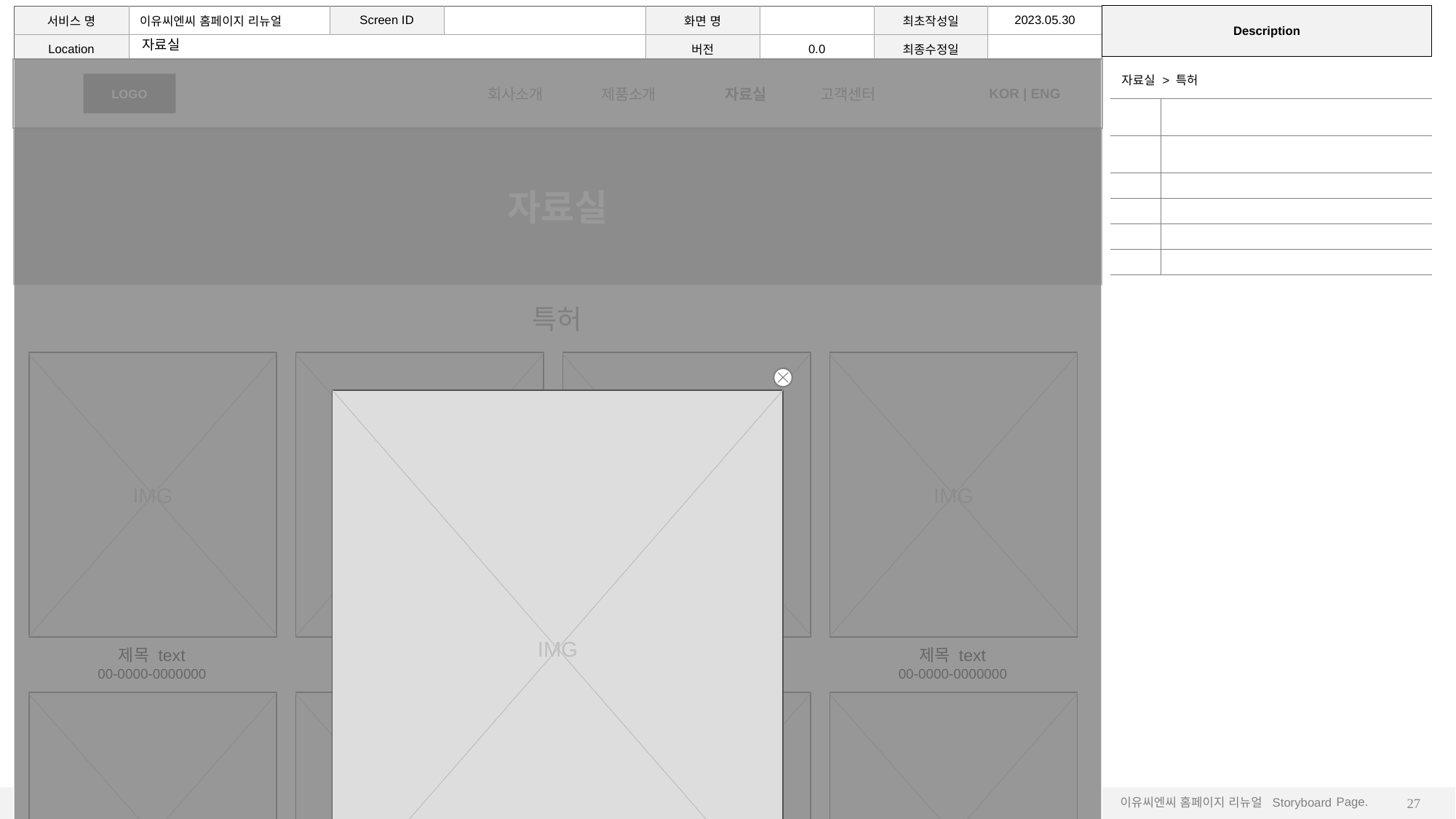

자료실

LOGO
회사소개
제품소개
자료실
고객센터
KOR | ENG

| 자료실 > 특허 |  |
| --- | --- |
|  |  |
|  |  |
|  |  |
|  |  |
|  |  |
|  |  |
자료실

특허
IMG
제목 text
00-0000-0000000
IMG
제목 text
00-0000-0000000
IMG
제목 text
00-0000-0000000
IMG
제목 text
00-0000-0000000

IMG
IMG
제목 text
00-0000-0000000
IMG
제목 text
00-0000-0000000
IMG
제목 text
00-0000-0000000
IMG
제목 text
00-0000-0000000
27
Footer